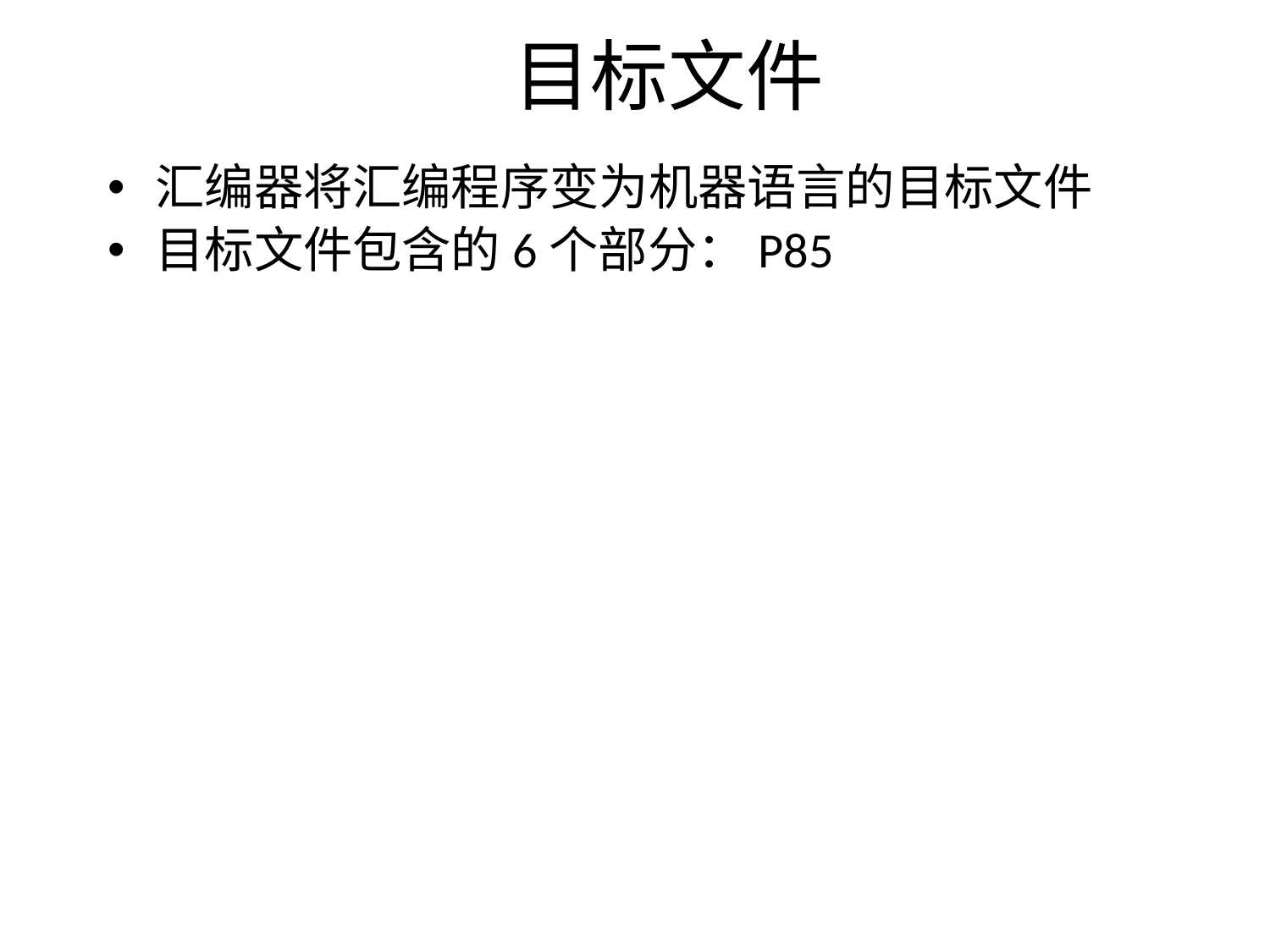

# 目标文件
汇编器将汇编程序变为机器语言的目标文件
目标文件包含的6个部分：P85